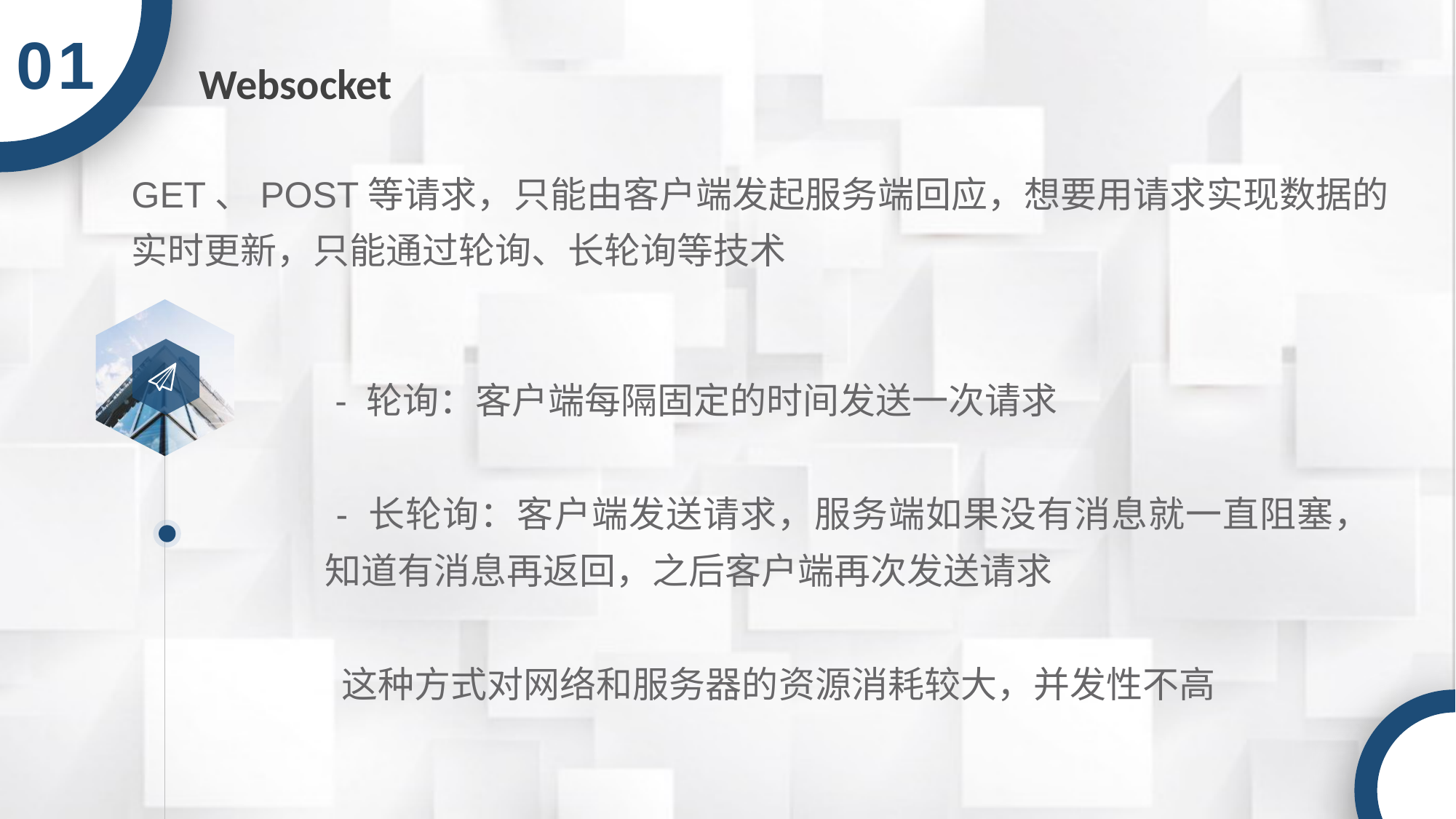

01
Websocket
GET、POST等请求，只能由客户端发起服务端回应，想要用请求实现数据的实时更新，只能通过轮询、长轮询等技术

 - 轮询：客户端每隔固定的时间发送一次请求

 - 长轮询：客户端发送请求，服务端如果没有消息就一直阻塞，知道有消息再返回，之后客户端再次发送请求

 这种方式对网络和服务器的资源消耗较大，并发性不高